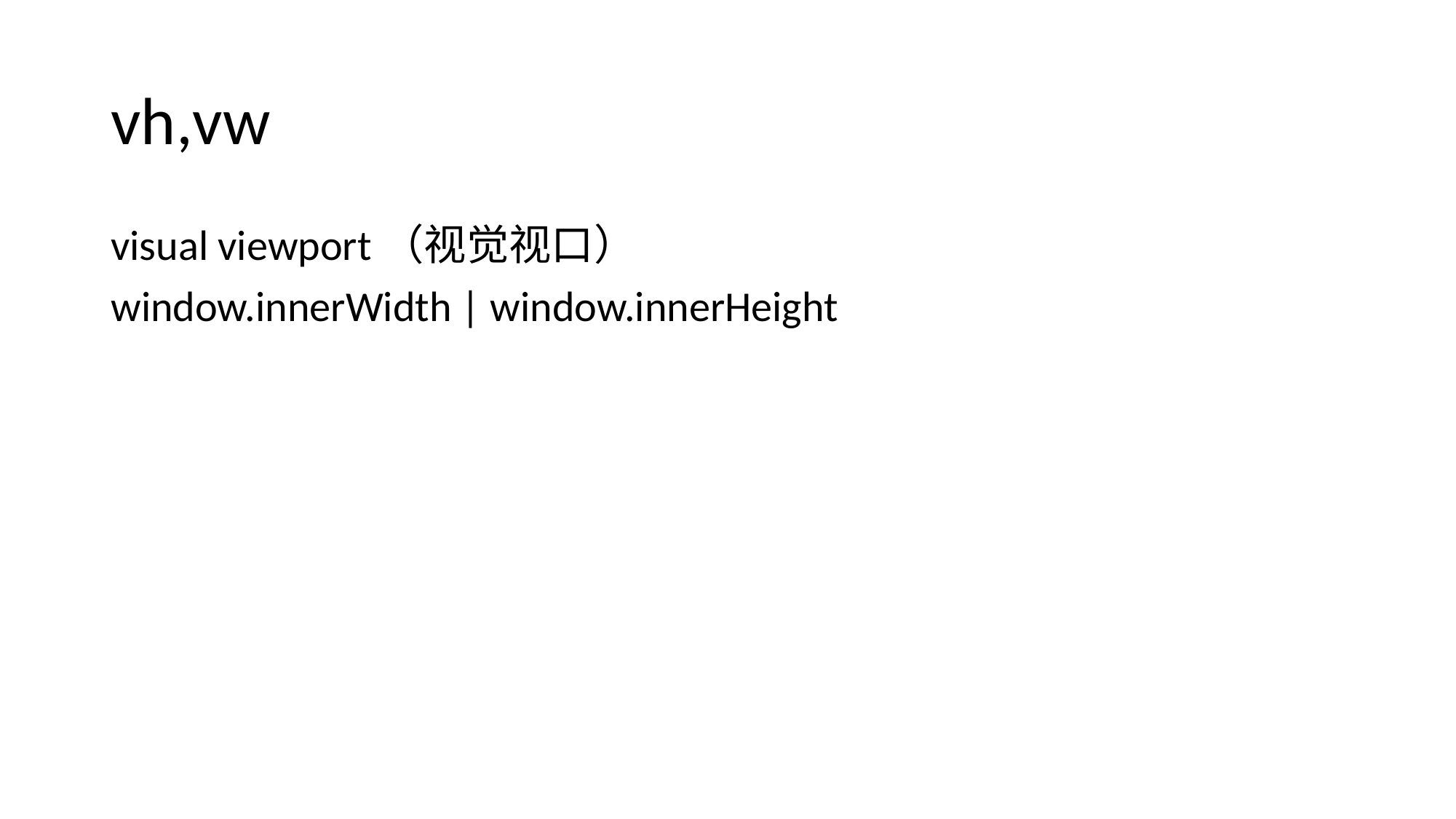

# vh,vw
visual viewport（视觉视口）
window.innerWidth | window.innerHeight